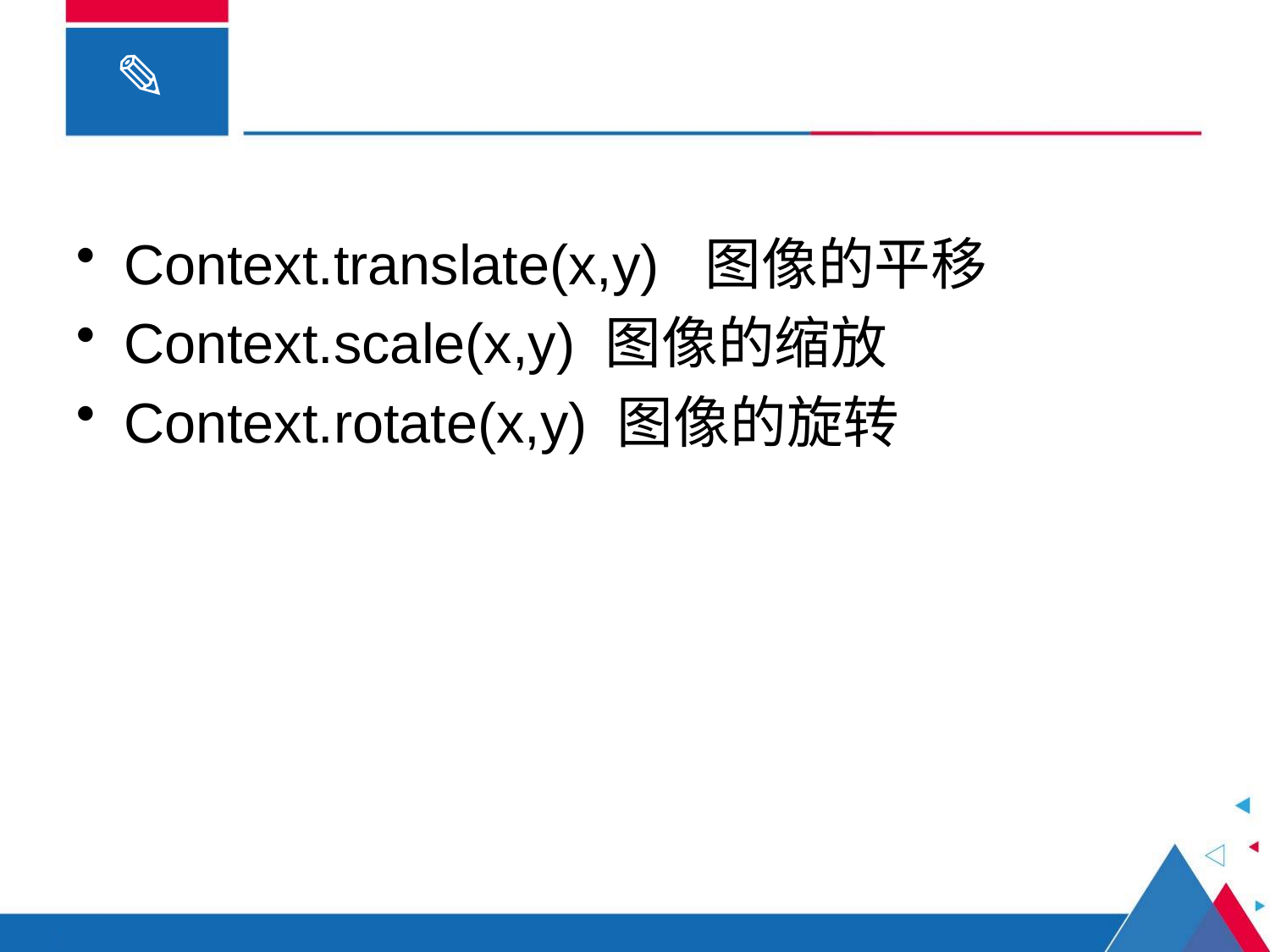

#
Context.translate(x,y)  图像的平移
Context.scale(x,y) 图像的缩放
Context.rotate(x,y) 图像的旋转